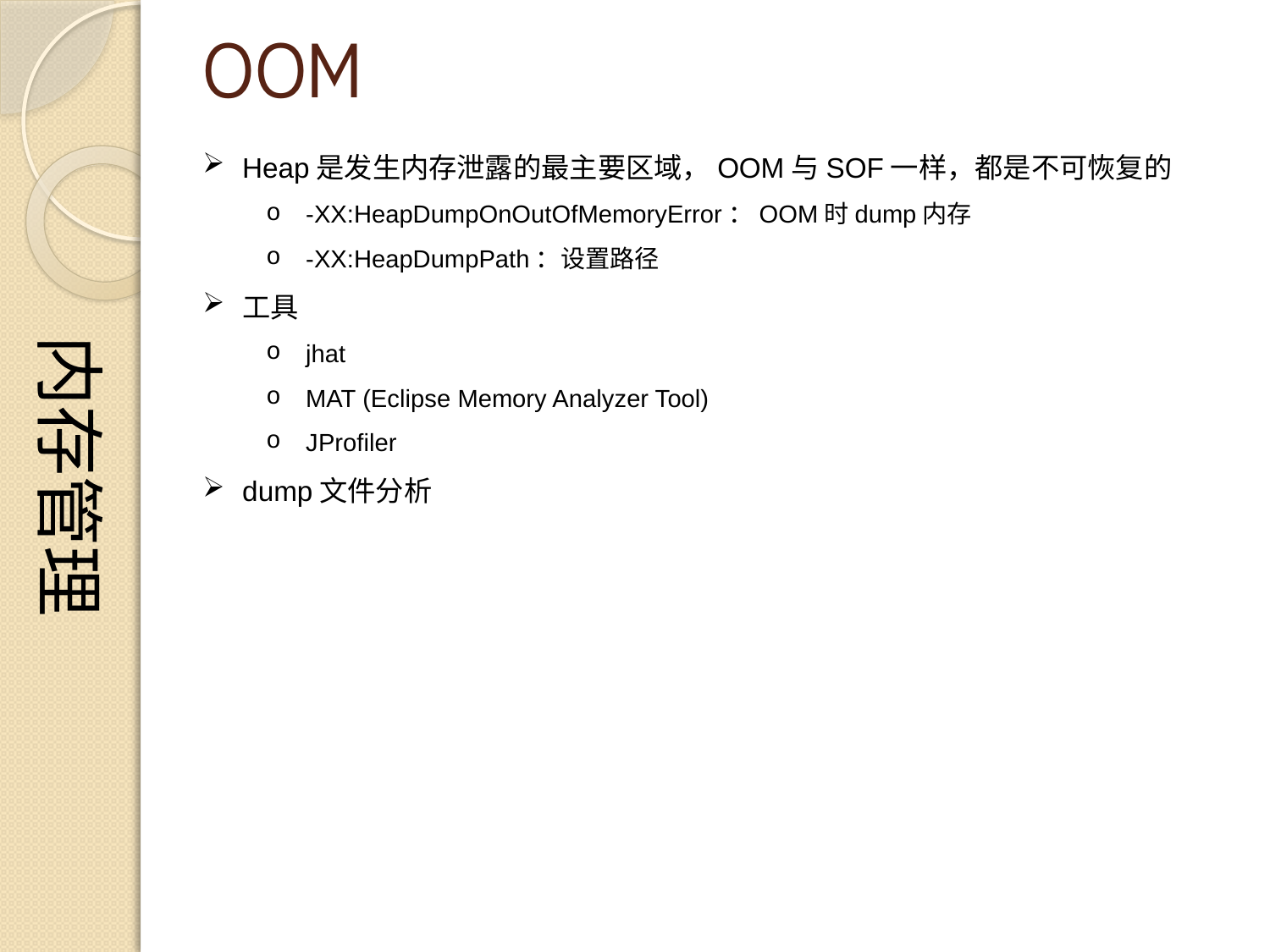

内存管理
# OOM
Heap是发生内存泄露的最主要区域，OOM与SOF一样，都是不可恢复的
-XX:HeapDumpOnOutOfMemoryError：OOM时dump内存
-XX:HeapDumpPath：设置路径
工具
jhat
MAT (Eclipse Memory Analyzer Tool)
JProfiler
dump文件分析